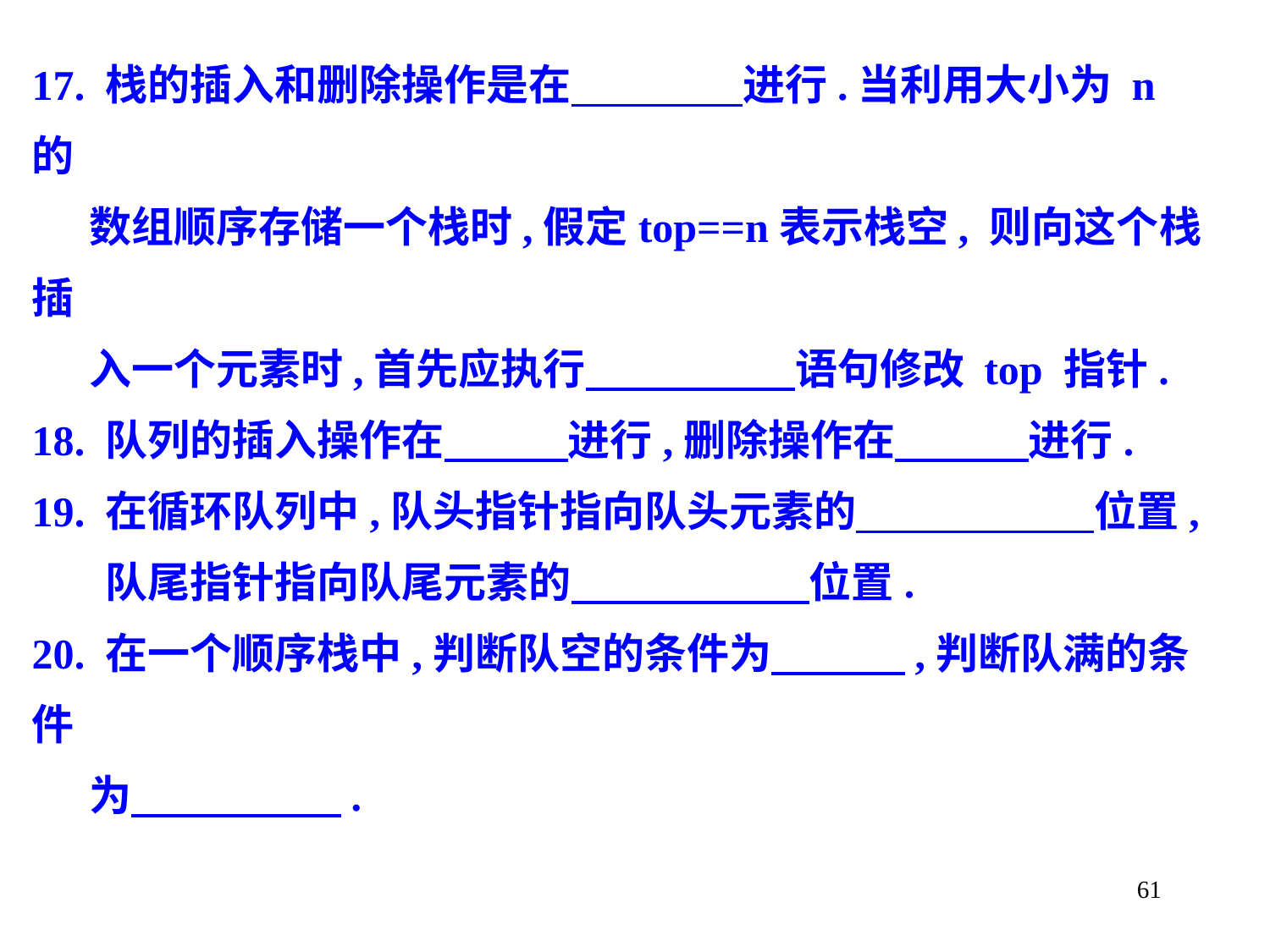

# 17. 栈的插入和删除操作是在                  进行.当利用大小为 n 的 数组顺序存储一个栈时,假定top==n表示栈空, 则向这个栈插 入一个元素时,首先应执行                      语句修改 top 指针. 18. 队列的插入操作在             进行,删除操作在              进行. 19. 在循环队列中,队头指针指向队头元素的                         位置, 队尾指针指向队尾元素的                         位置. 20. 在一个顺序栈中,判断队空的条件为              ,判断队满的条件 为                      .
61